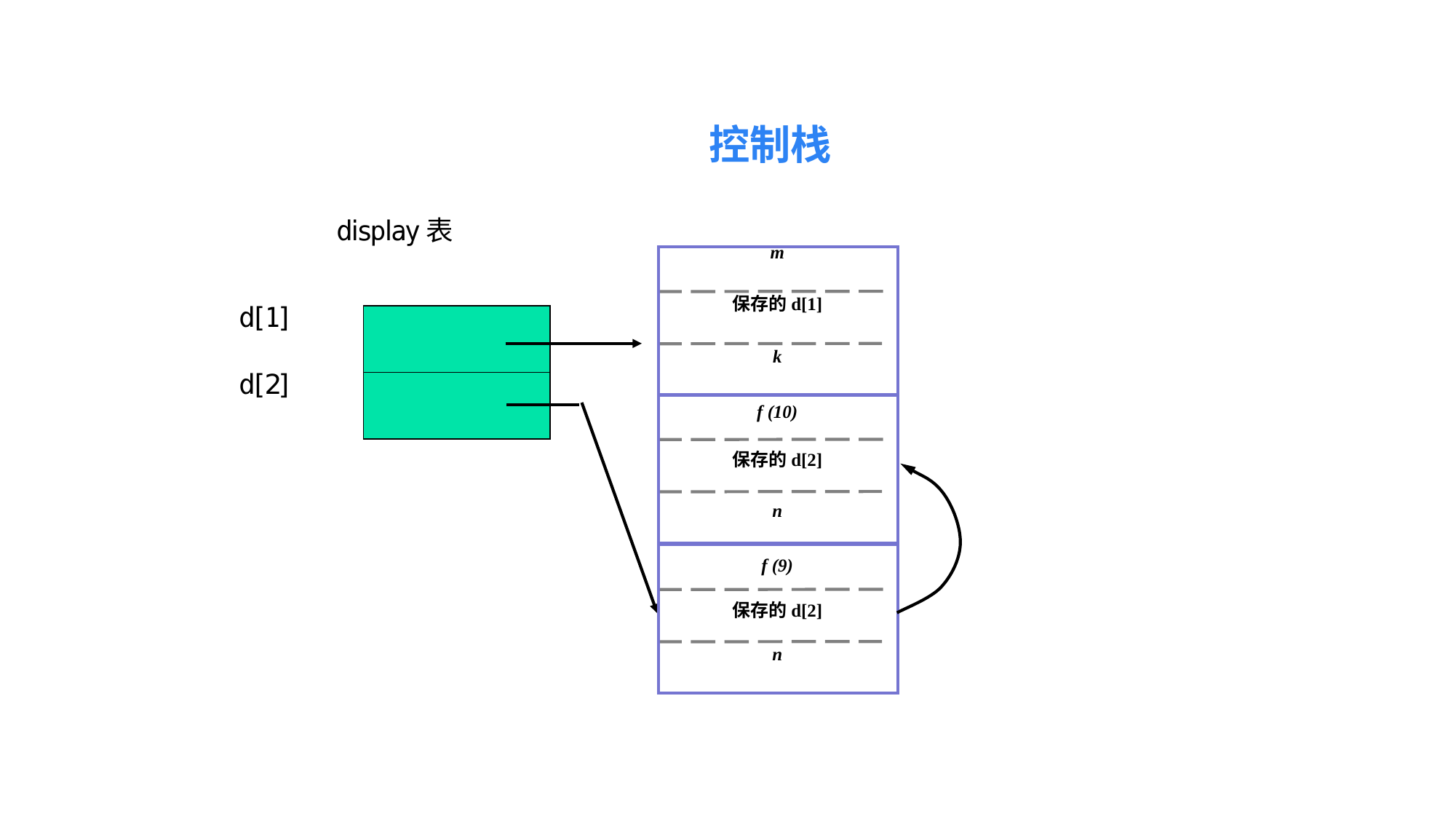

控制栈
display表
m

保存的d[1]

k
d[1]

d[2]

f (10)

保存的d[2]

n

f (9)

保存的d[2]

n